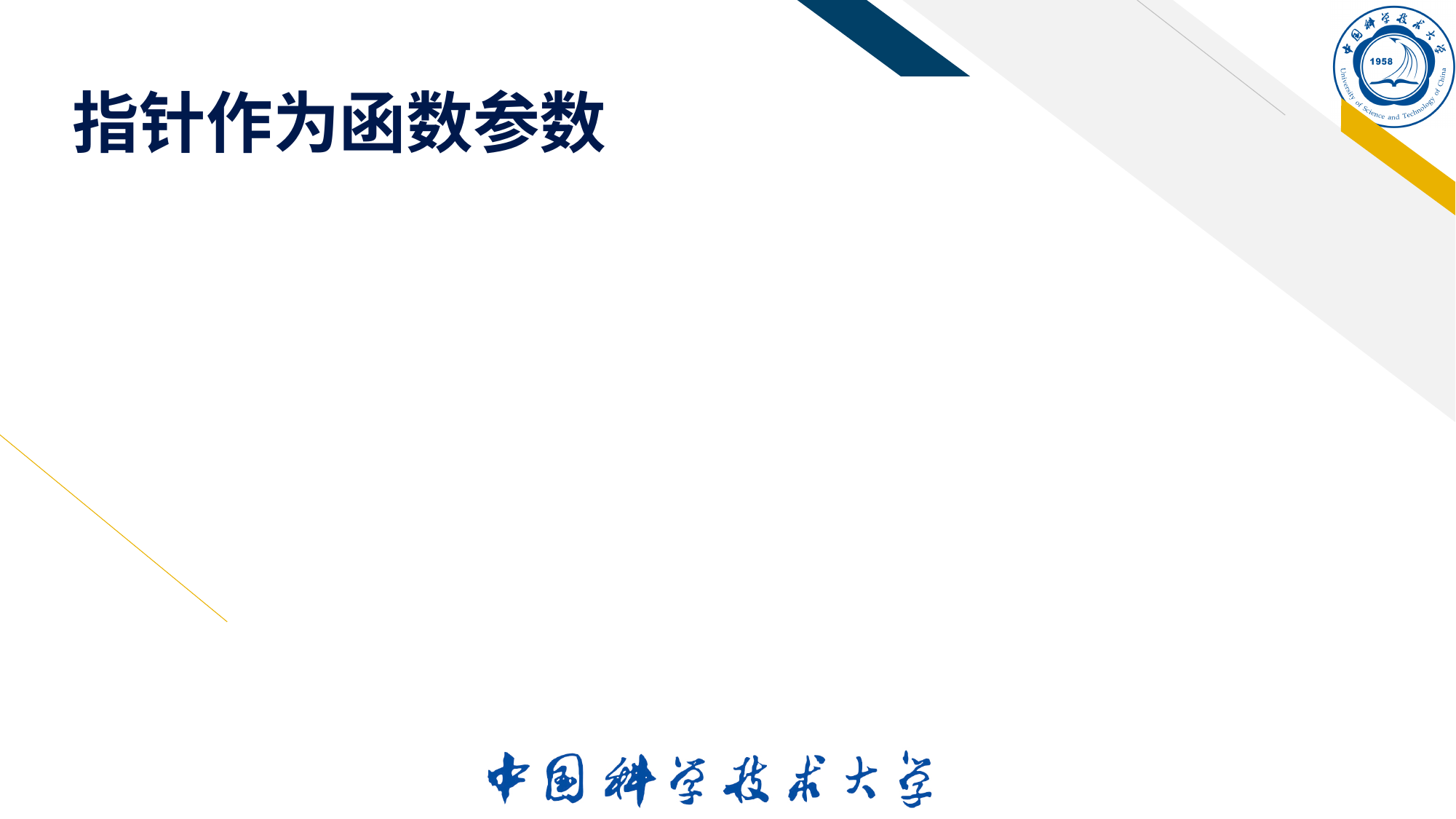

# 指针作为函数参数
参数传递
仍遵循“单向值传递”的规则，这里所传递的值是指针类型的值（地址）
单向：指针型实参变量的值不会因形参而改变
但是，如果形参指针进行间接访问运算，可以修改它所指向的内存数据，也是实参所指向的数据。
用途
借助指针类型参数，函数可以间接访问指针对应的地址单元
可用于处理批量的数据如数组。